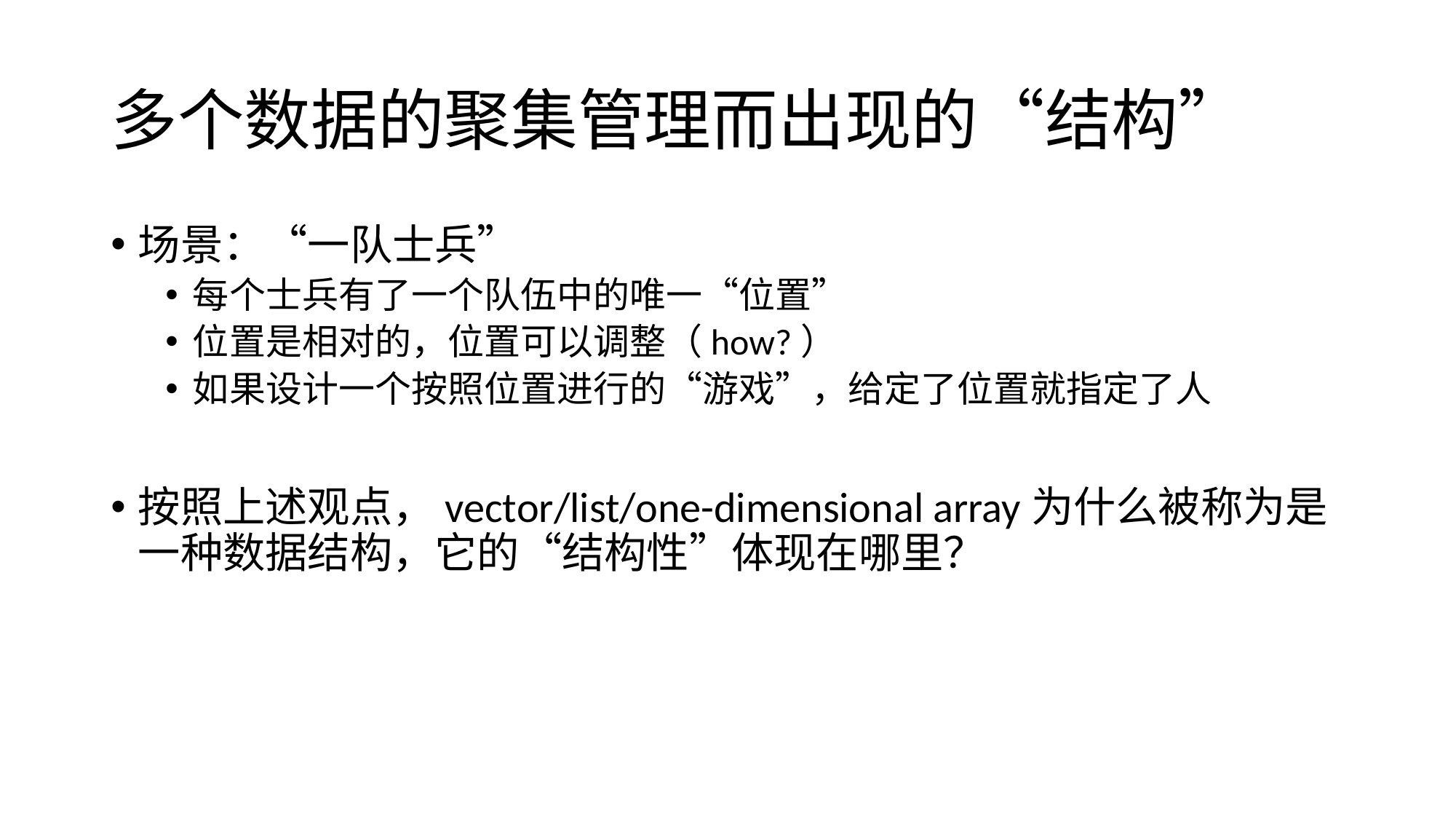

# 多个数据的聚集管理而出现的“结构”
场景：“一队士兵”
每个士兵有了一个队伍中的唯一“位置”
位置是相对的，位置可以调整（how?）
如果设计一个按照位置进行的“游戏”，给定了位置就指定了人

按照上述观点，vector/list/one-dimensional array为什么被称为是一种数据结构，它的“结构性”体现在哪里？